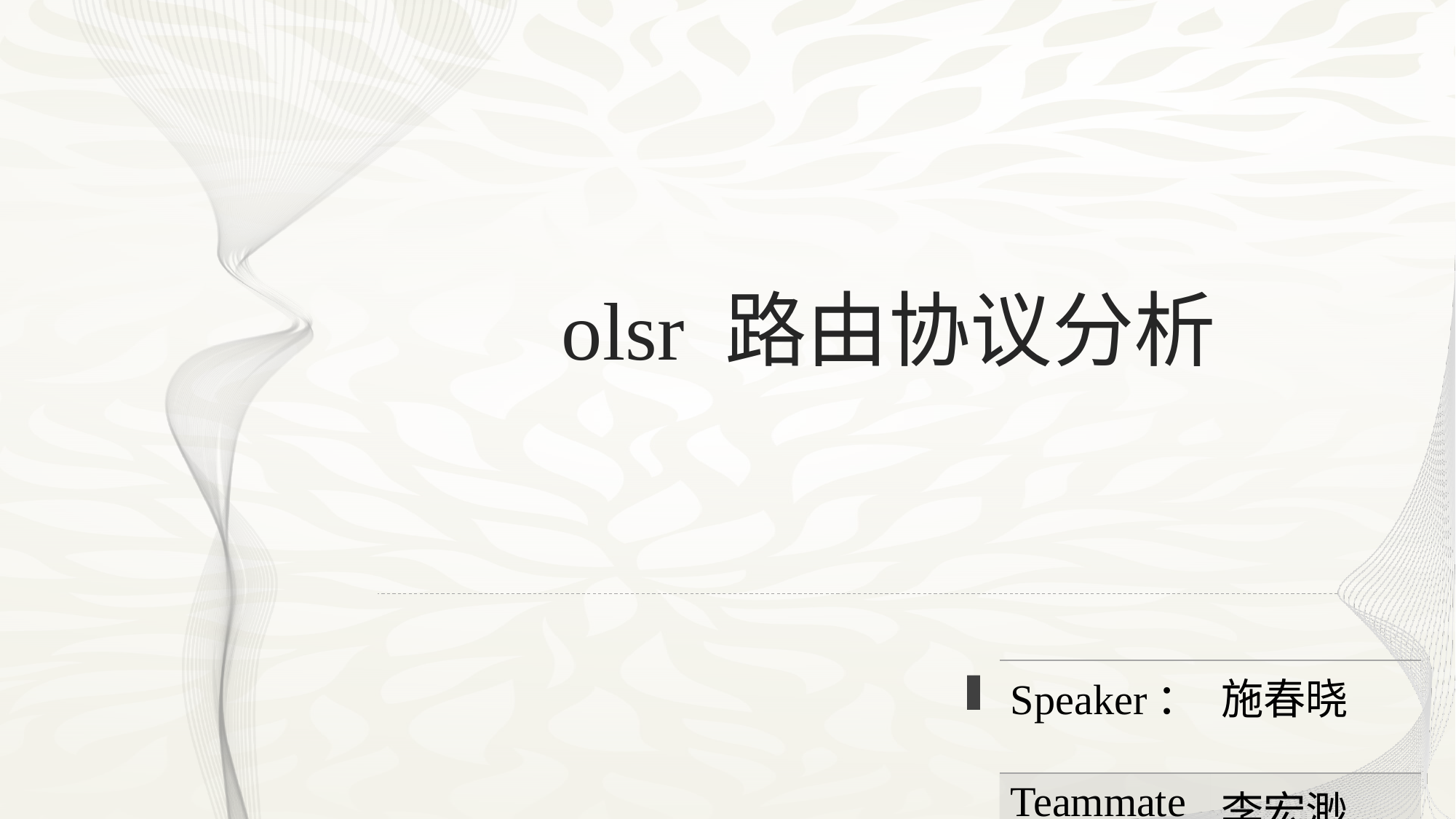

olsr 路由协议分析
| Speaker： | 施春晓 |
| --- | --- |
| Teammate： | 李宏渺 |